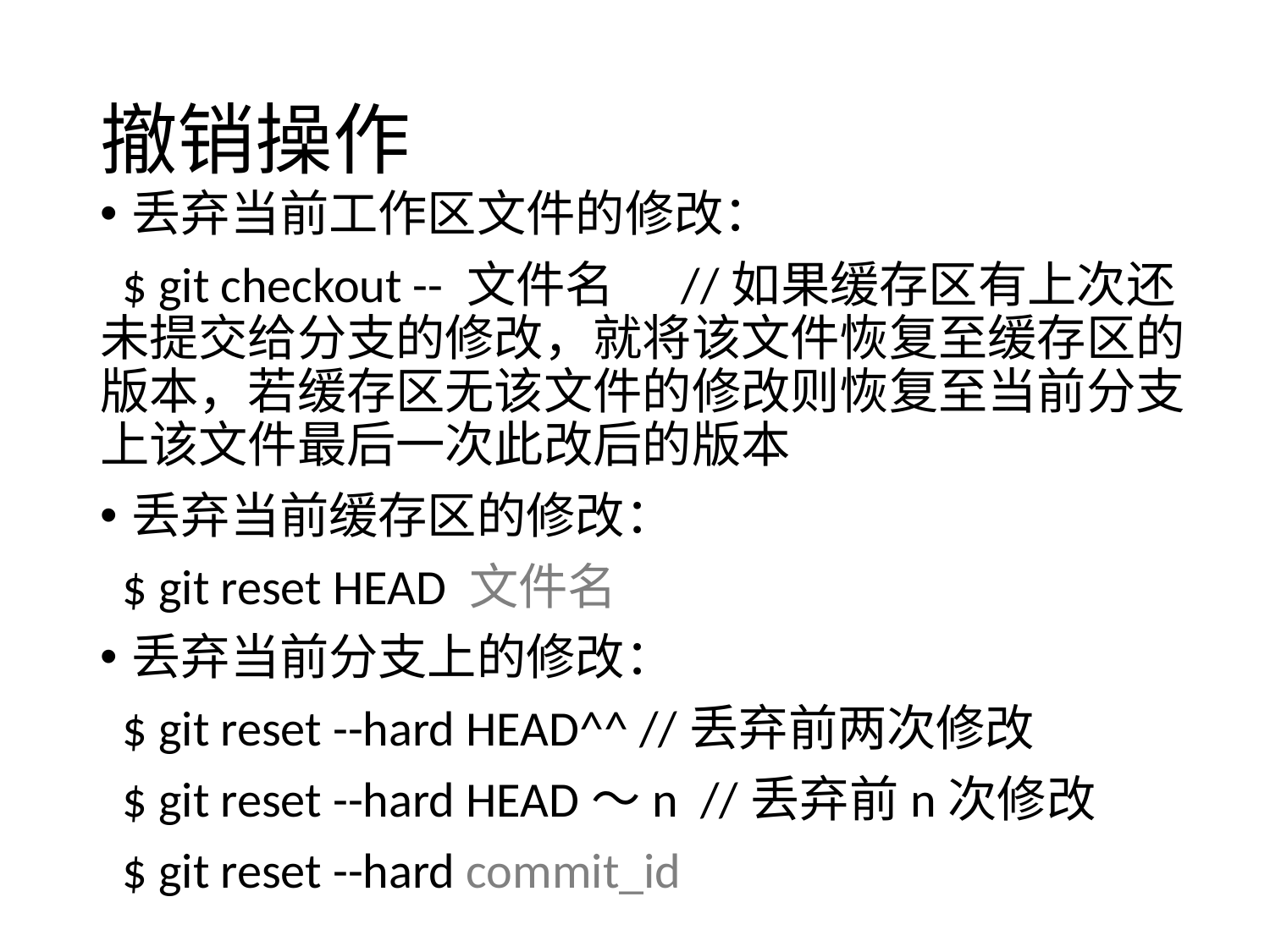

# 撤销操作
丢弃当前工作区文件的修改：
  $ git checkout -- 文件名     //如果缓存区有上次还未提交给分支的修改，就将该文件恢复至缓存区的版本，若缓存区无该文件的修改则恢复至当前分支上该文件最后一次此改后的版本
丢弃当前缓存区的修改：
  $ git reset HEAD 文件名
丢弃当前分支上的修改：
  $ git reset --hard HEAD^^ //丢弃前两次修改
  $ git reset --hard HEAD～n  //丢弃前n次修改
  $ git reset --hard commit_id